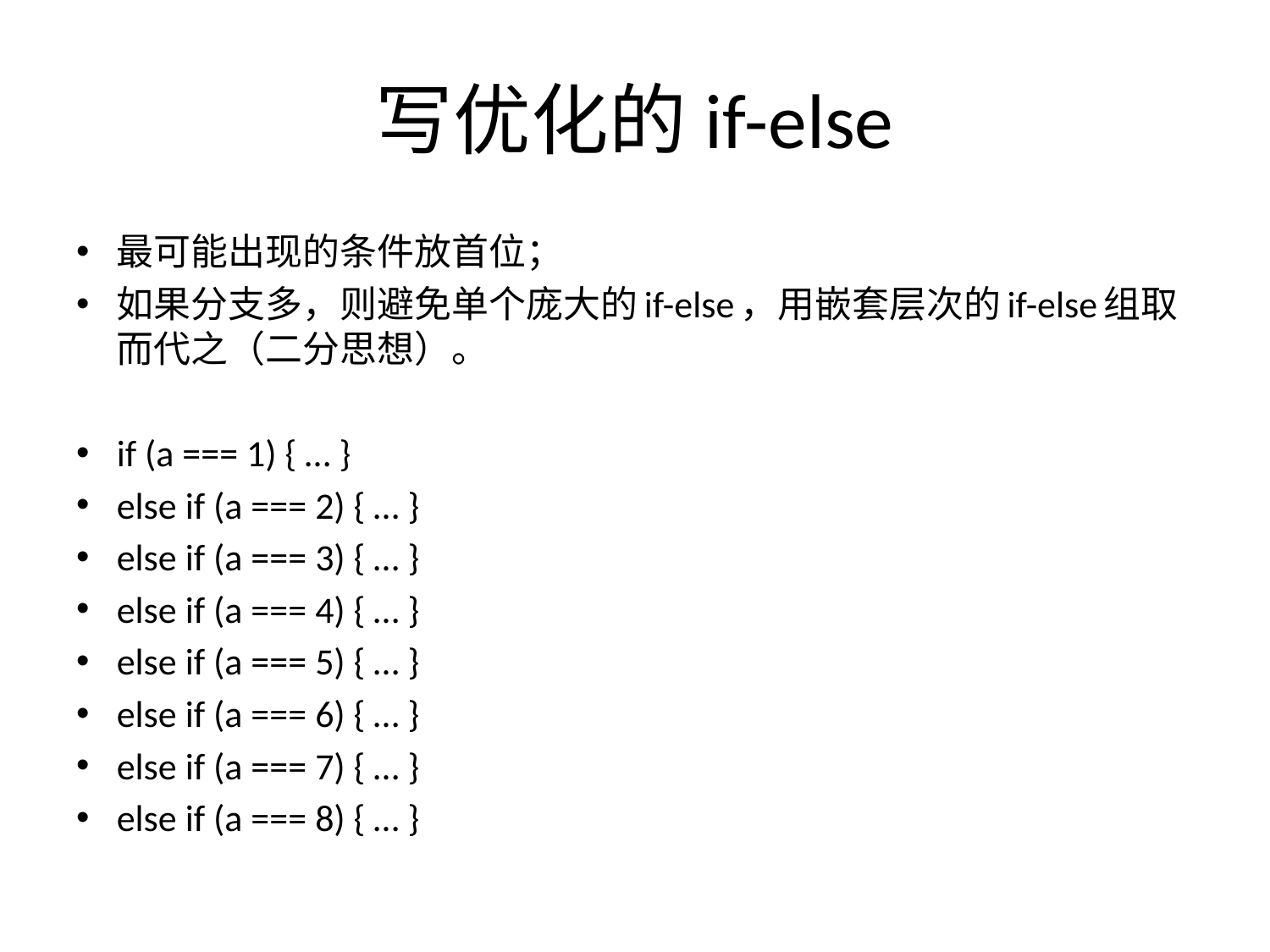

# 写优化的if-else
最可能出现的条件放首位；
如果分支多，则避免单个庞大的if-else，用嵌套层次的if-else组取而代之（二分思想）。

if (a === 1) { … }
else if (a === 2) { … }
else if (a === 3) { … }
else if (a === 4) { … }
else if (a === 5) { … }
else if (a === 6) { … }
else if (a === 7) { … }
else if (a === 8) { … }